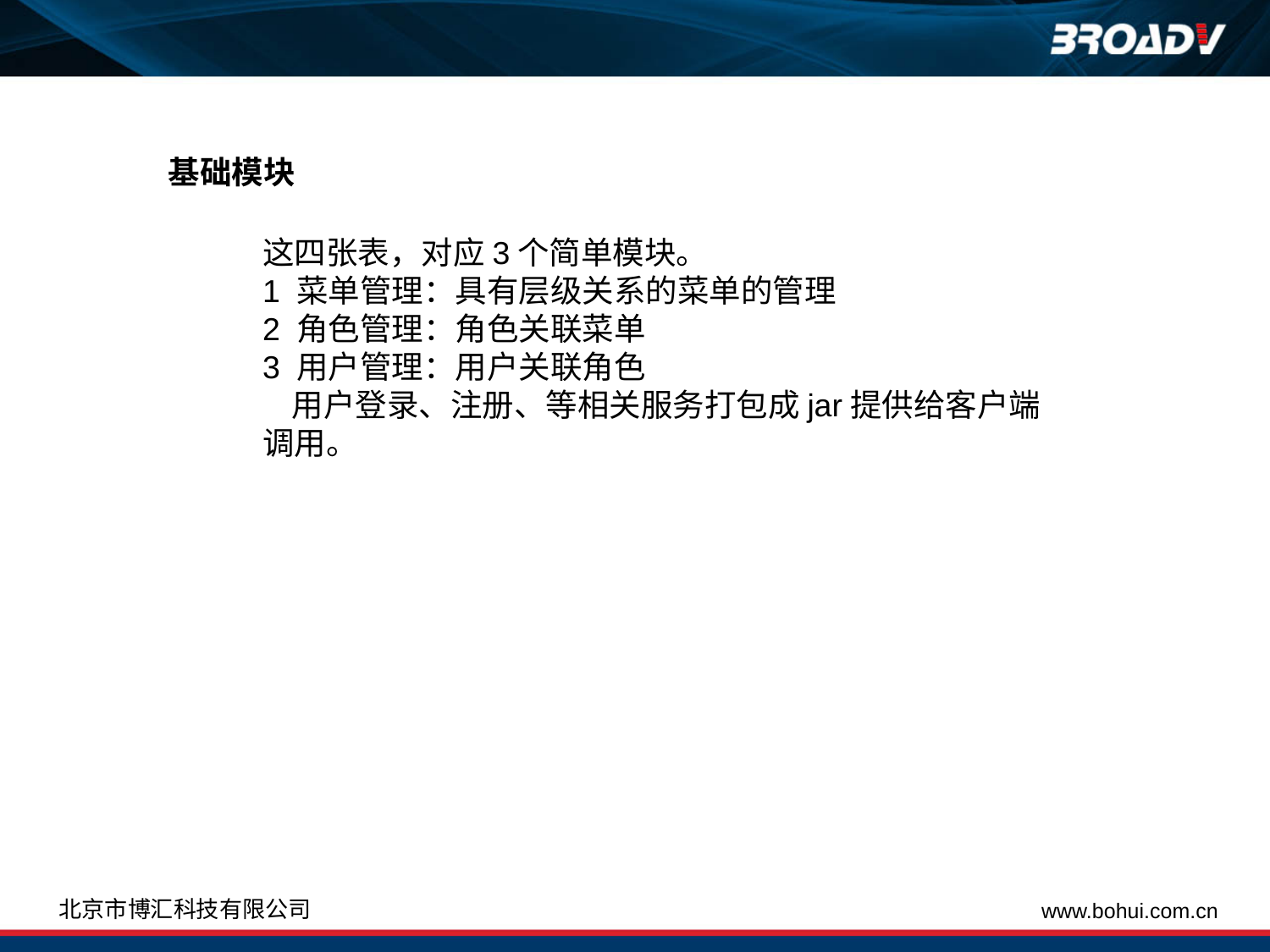

基础模块
这四张表，对应3个简单模块。
1 菜单管理：具有层级关系的菜单的管理
2 角色管理：角色关联菜单
3 用户管理：用户关联角色
   用户登录、注册、等相关服务打包成jar提供给客户端
调用。